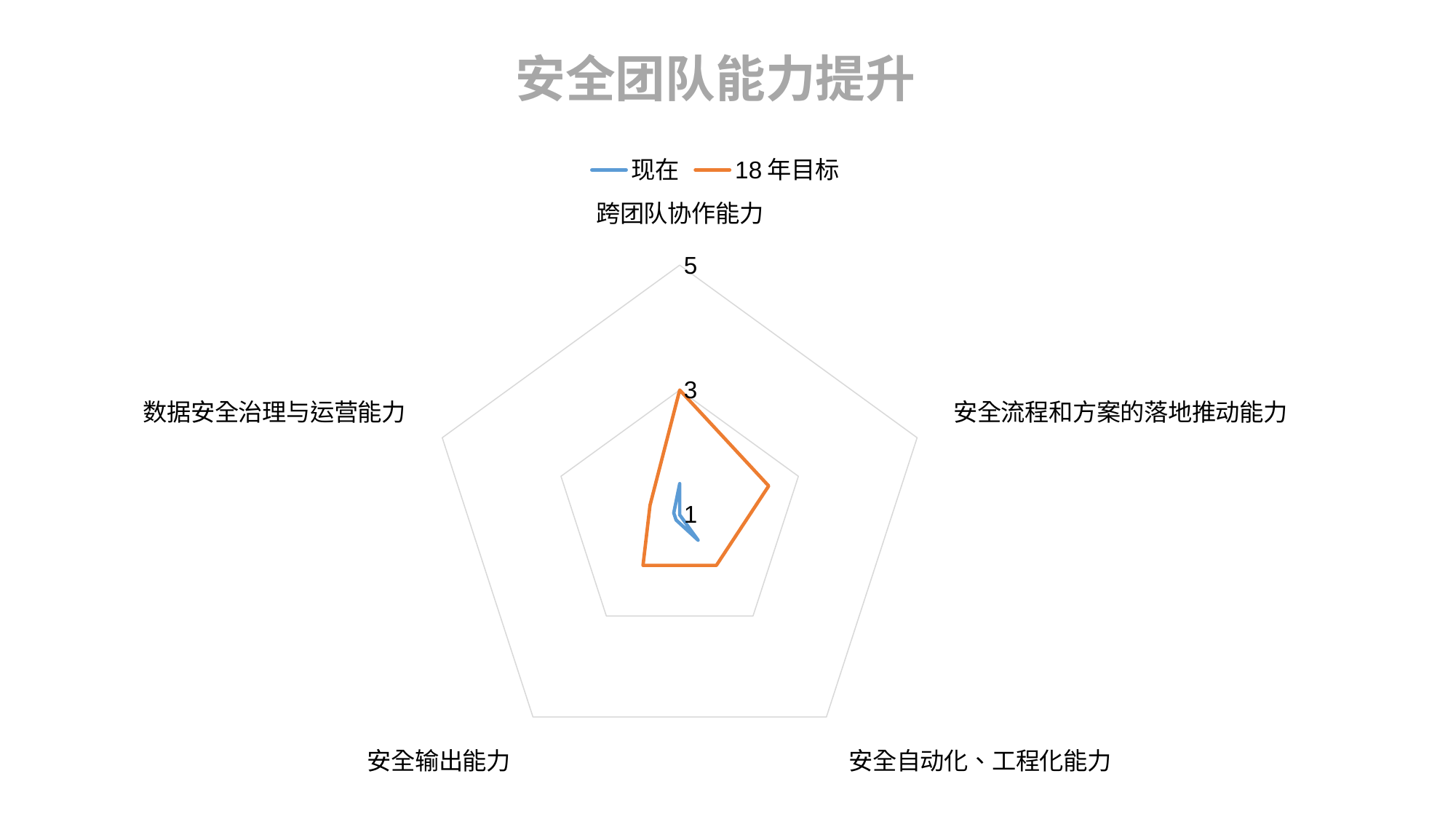

安全团队能力提升

### Chart

| Category | 现在 | 18年目标 |
|---|---|---|
| 跨团队协作能力 | 1.5 | 3.0 |
| 安全流程和方案的落地推动能力 | 1.0 | 2.5 |
| 安全自动化、工程化能力 | 1.5 | 2.0 |
| 安全输出能力 | 1.1 | 2.0 |
| 数据安全治理与运营能力 | 1.1 | 1.5 |